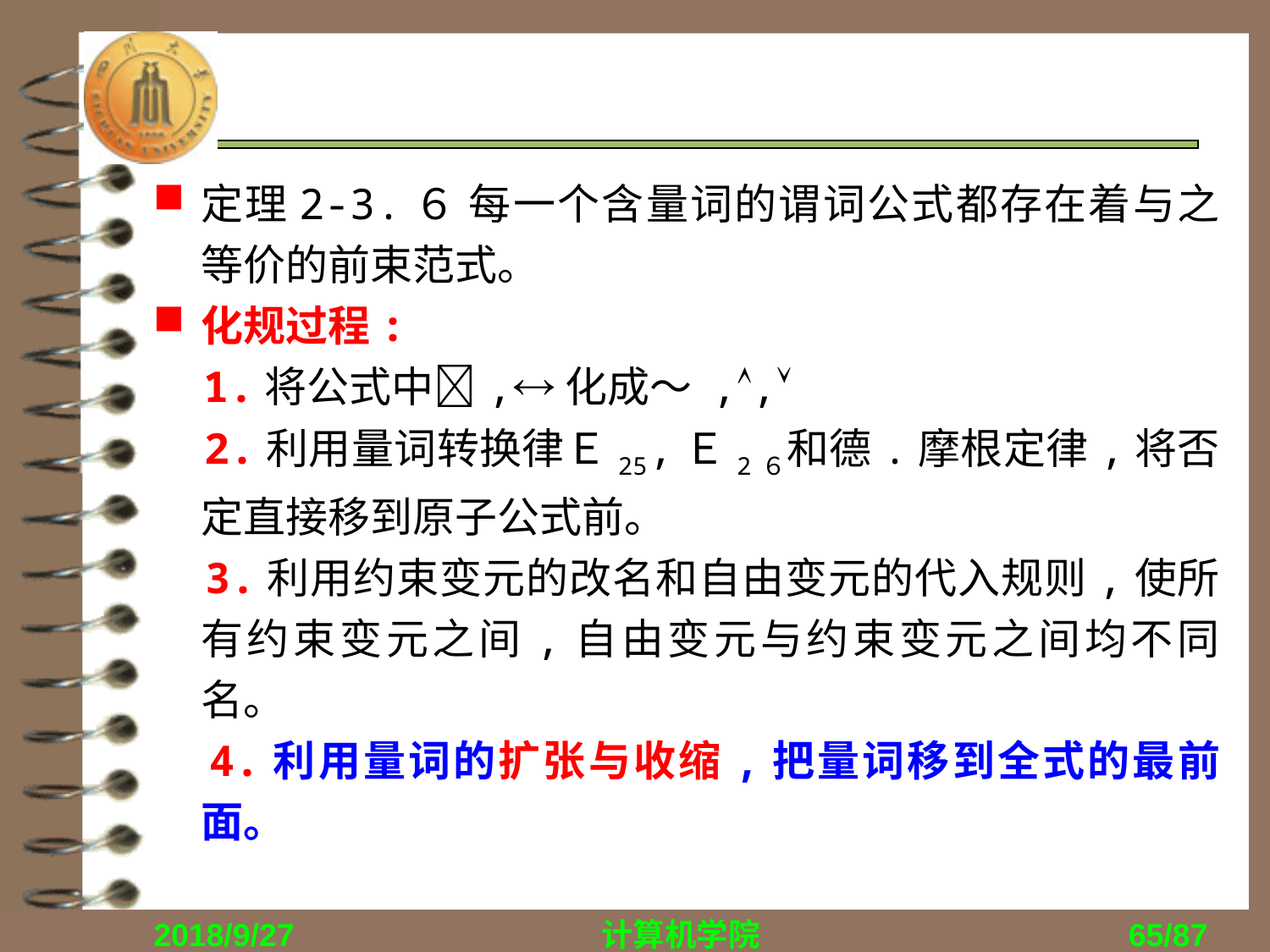

#
定理2-3.６ 每一个含量词的谓词公式都存在着与之等价的前束范式。
化规过程:
  1.将公式中→,↔化成～ ,∧,∨
  2.利用量词转换律Ｅ25,Ｅ2６和德.摩根定律,将否定直接移到原子公式前。
  3.利用约束变元的改名和自由变元的代入规则,使所有约束变元之间,自由变元与约束变元之间均不同名。
  4.利用量词的扩张与收缩,把量词移到全式的最前面。

2018/9/27
计算机学院
65/87